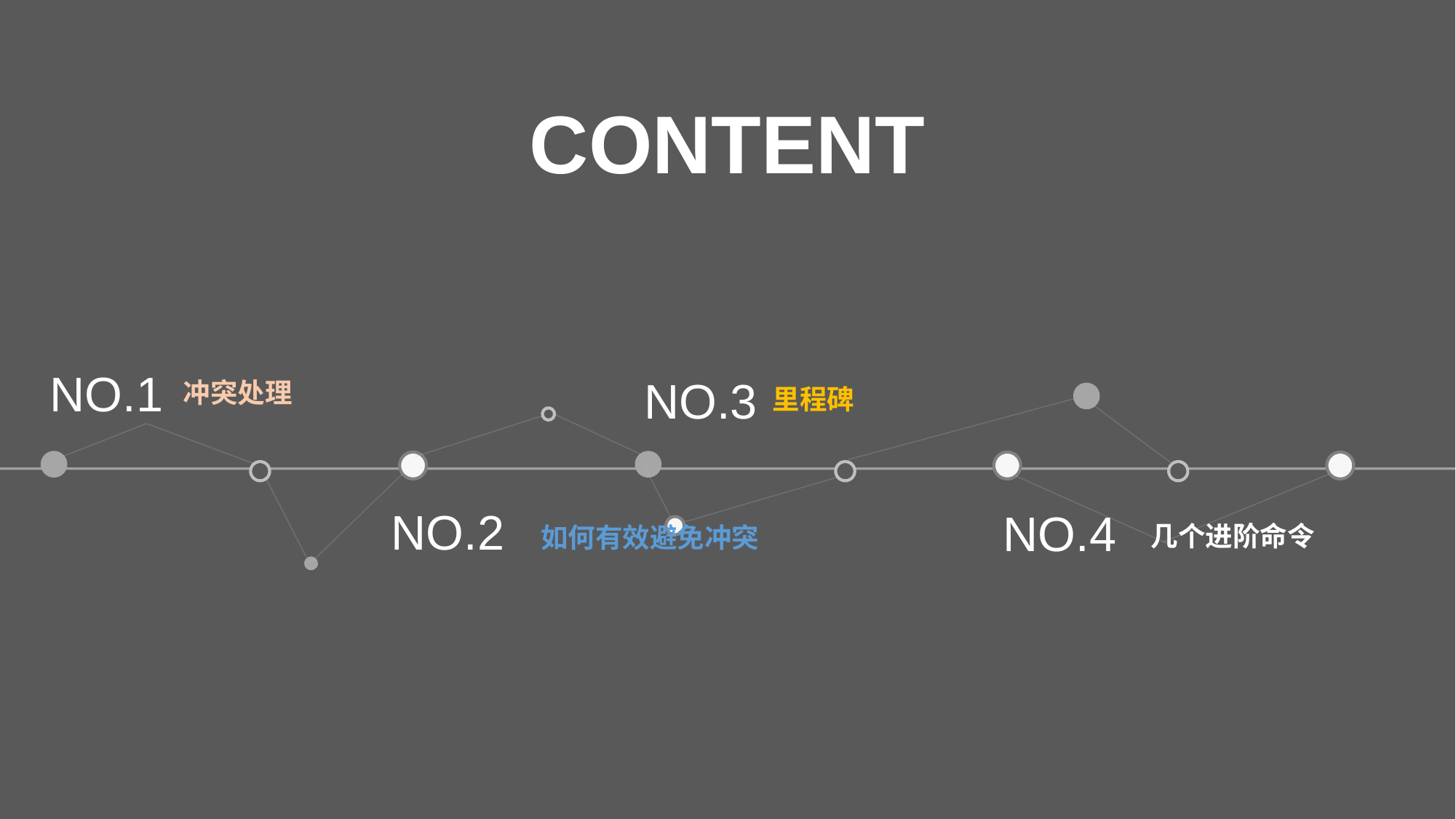

CONTENT
NO.1
NO.3
冲突处理
里程碑

NO.2
NO.4
几个进阶命令
如何有效避免冲突